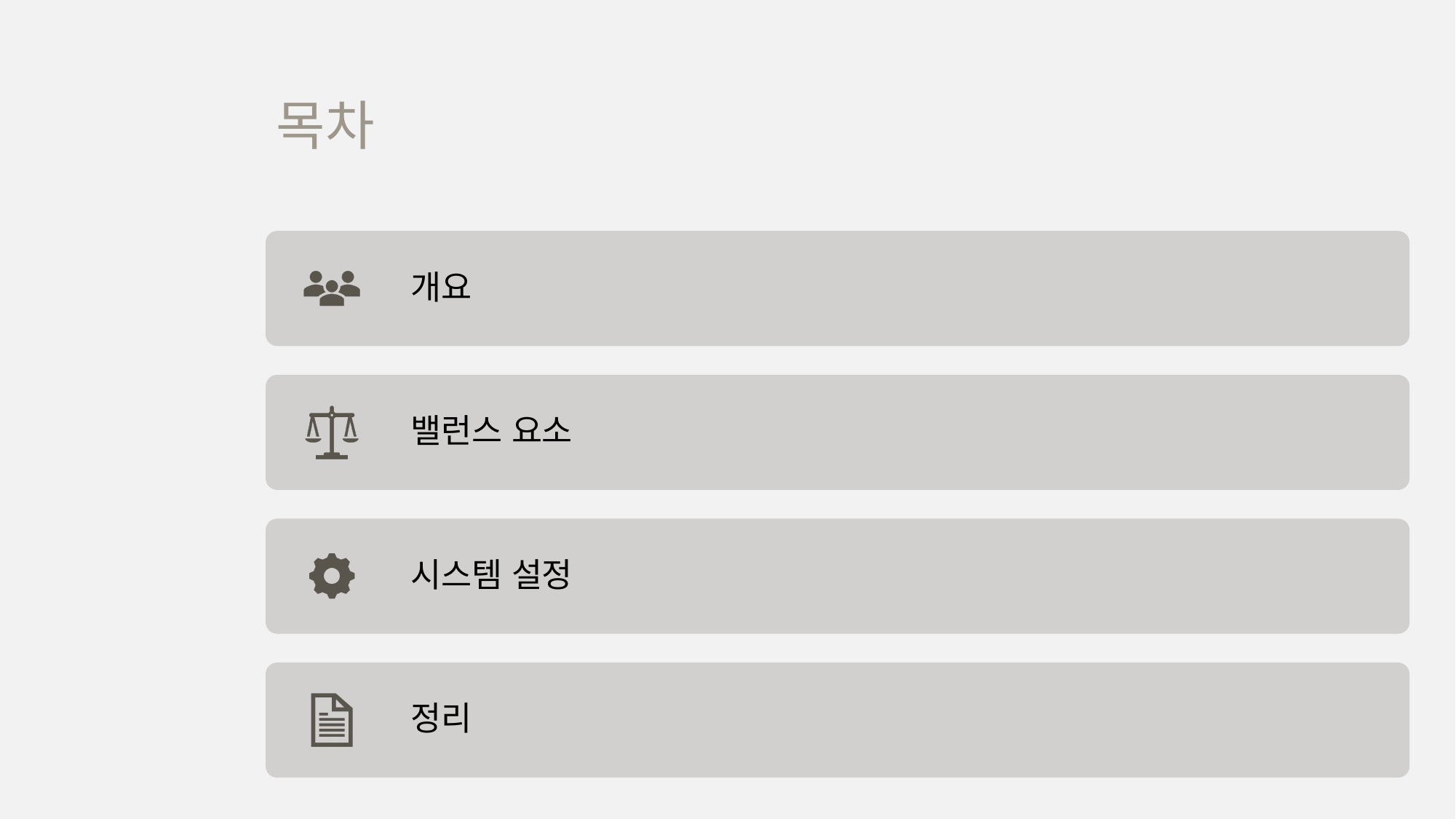

목차
개요
밸런스 요소
시스템 설정
정리